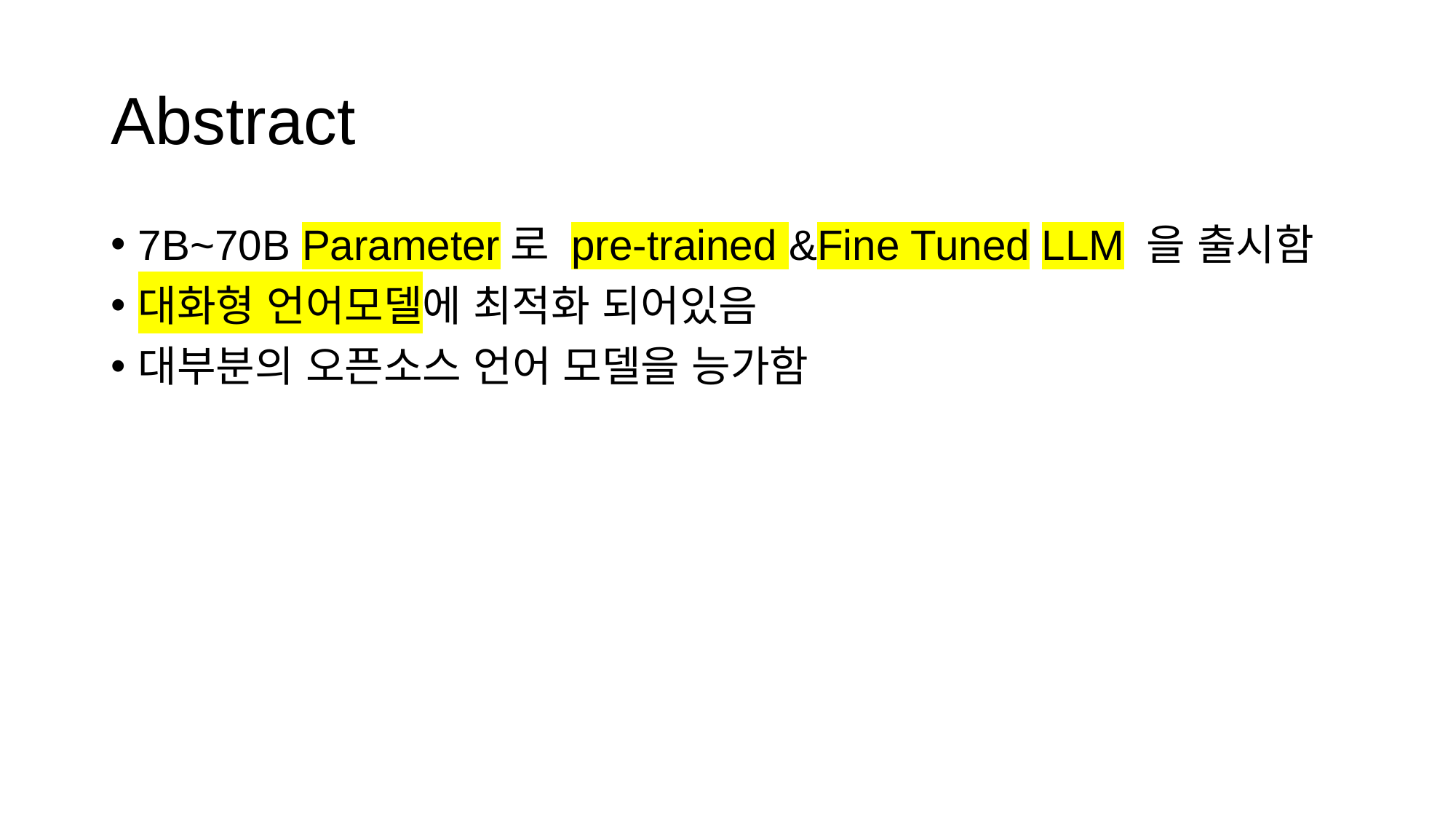

# Abstract
7B~70B Parameter로 pre-trained &Fine Tuned LLM 을 출시함
대화형 언어모델에 최적화 되어있음
대부분의 오픈소스 언어 모델을 능가함